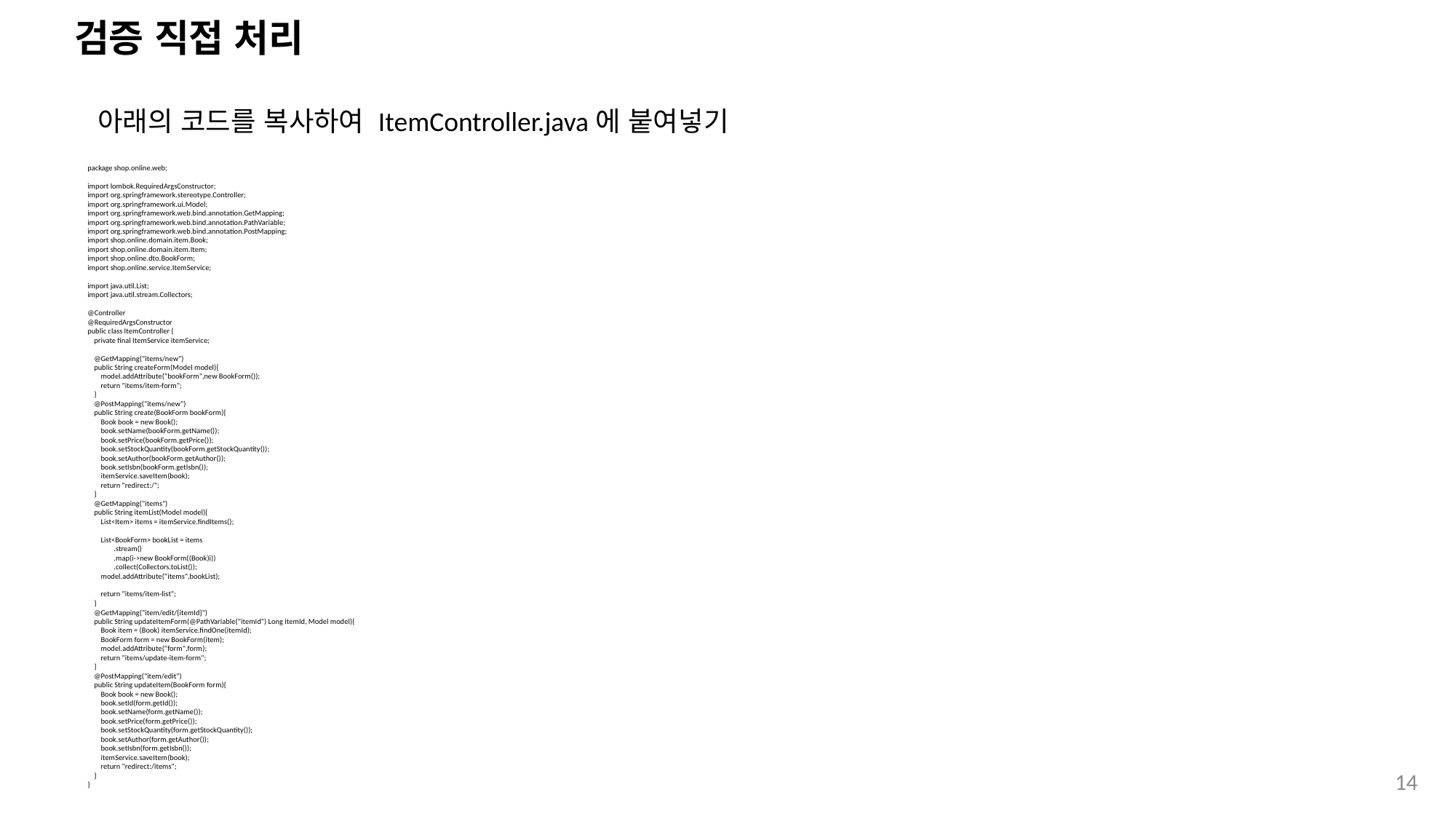

# 검증 직접 처리
아래의 코드를 복사하여 ItemController.java에 붙여넣기
package shop.online.web;

import lombok.RequiredArgsConstructor;
import org.springframework.stereotype.Controller;
import org.springframework.ui.Model;
import org.springframework.web.bind.annotation.GetMapping;
import org.springframework.web.bind.annotation.PathVariable;
import org.springframework.web.bind.annotation.PostMapping;
import shop.online.domain.item.Book;
import shop.online.domain.item.Item;
import shop.online.dto.BookForm;
import shop.online.service.ItemService;

import java.util.List;
import java.util.stream.Collectors;

@Controller
@RequiredArgsConstructor
public class ItemController {
    private final ItemService itemService;

    @GetMapping("items/new")
    public String createForm(Model model){
        model.addAttribute("bookForm",new BookForm());
        return "items/item-form";
    }
    @PostMapping("items/new")
    public String create(BookForm bookForm){
        Book book = new Book();
        book.setName(bookForm.getName());
        book.setPrice(bookForm.getPrice());
        book.setStockQuantity(bookForm.getStockQuantity());
        book.setAuthor(bookForm.getAuthor());
        book.setIsbn(bookForm.getIsbn());
        itemService.saveItem(book);
        return "redirect:/";
    }
    @GetMapping("items")
    public String itemList(Model model){
        List<Item> items = itemService.findItems();

        List<BookForm> bookList = items
                .stream()
                .map(i->new BookForm((Book)i))
                .collect(Collectors.toList());
        model.addAttribute("items",bookList);

        return "items/item-list";
    }
    @GetMapping("item/edit/{itemId}")
    public String updateItemForm(@PathVariable("itemId") Long itemId, Model model){
        Book item = (Book) itemService.findOne(itemId);
        BookForm form = new BookForm(item);
        model.addAttribute("form",form);
        return "items/update-item-form";
    }
    @PostMapping("item/edit")
    public String updateItem(BookForm form){
        Book book = new Book();
        book.setId(form.getId());
        book.setName(form.getName());
        book.setPrice(form.getPrice());
        book.setStockQuantity(form.getStockQuantity());
        book.setAuthor(form.getAuthor());
        book.setIsbn(form.getIsbn());
        itemService.saveItem(book);
        return "redirect:/items";
    }
}
14